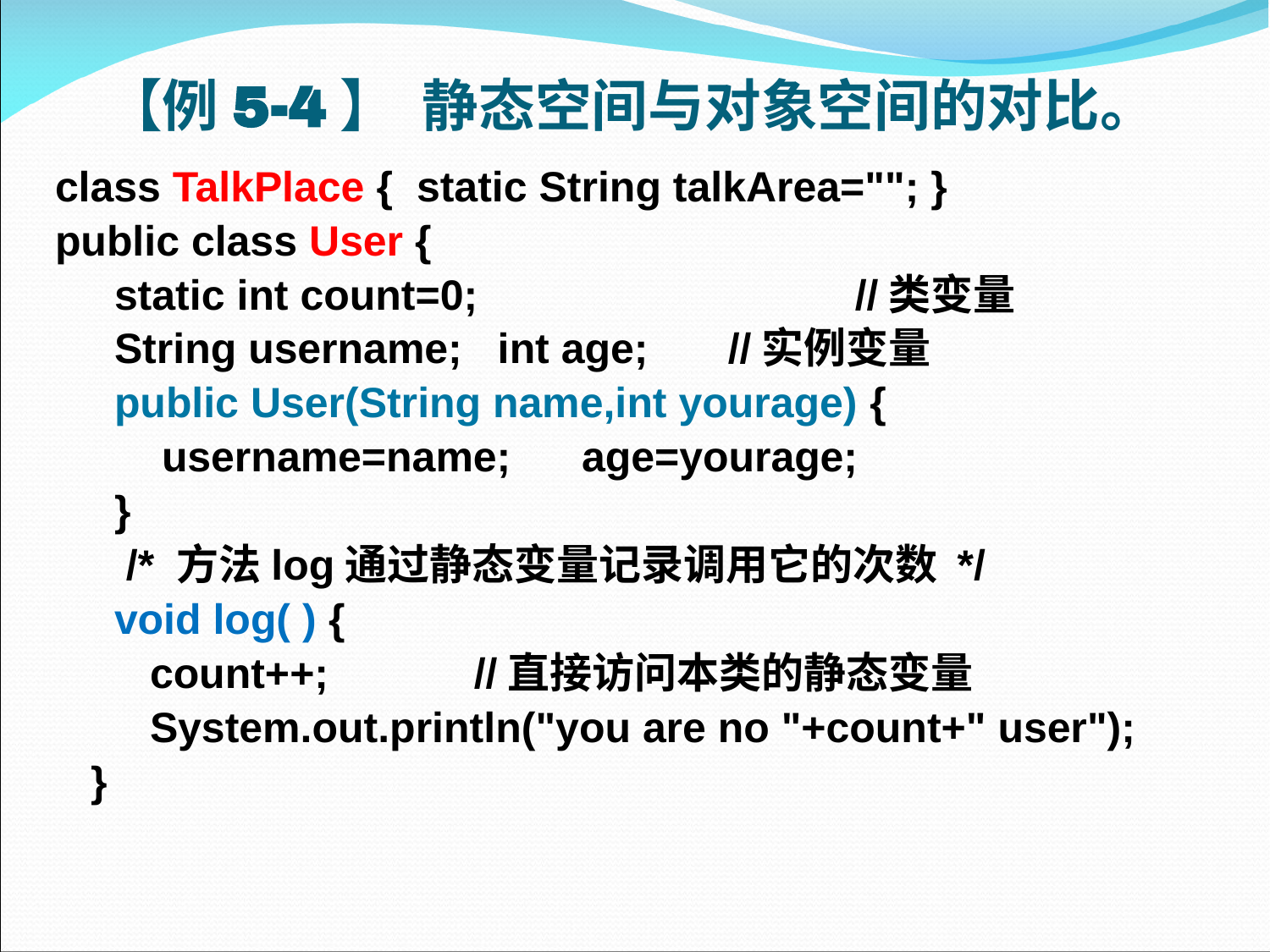

# 【例5-4】  静态空间与对象空间的对比。
class TalkPlace {  static String talkArea=""; }
public class User {
     static int count=0;  			//类变量
     String username;   int age; 	//实例变量
     public User(String name,int yourage) {
         username=name;      age=yourage;
     }
      /* 方法log通过静态变量记录调用它的次数 */
     void log( ) {
        count++;  	//直接访问本类的静态变量
        System.out.println("you are no "+count+" user");
   }